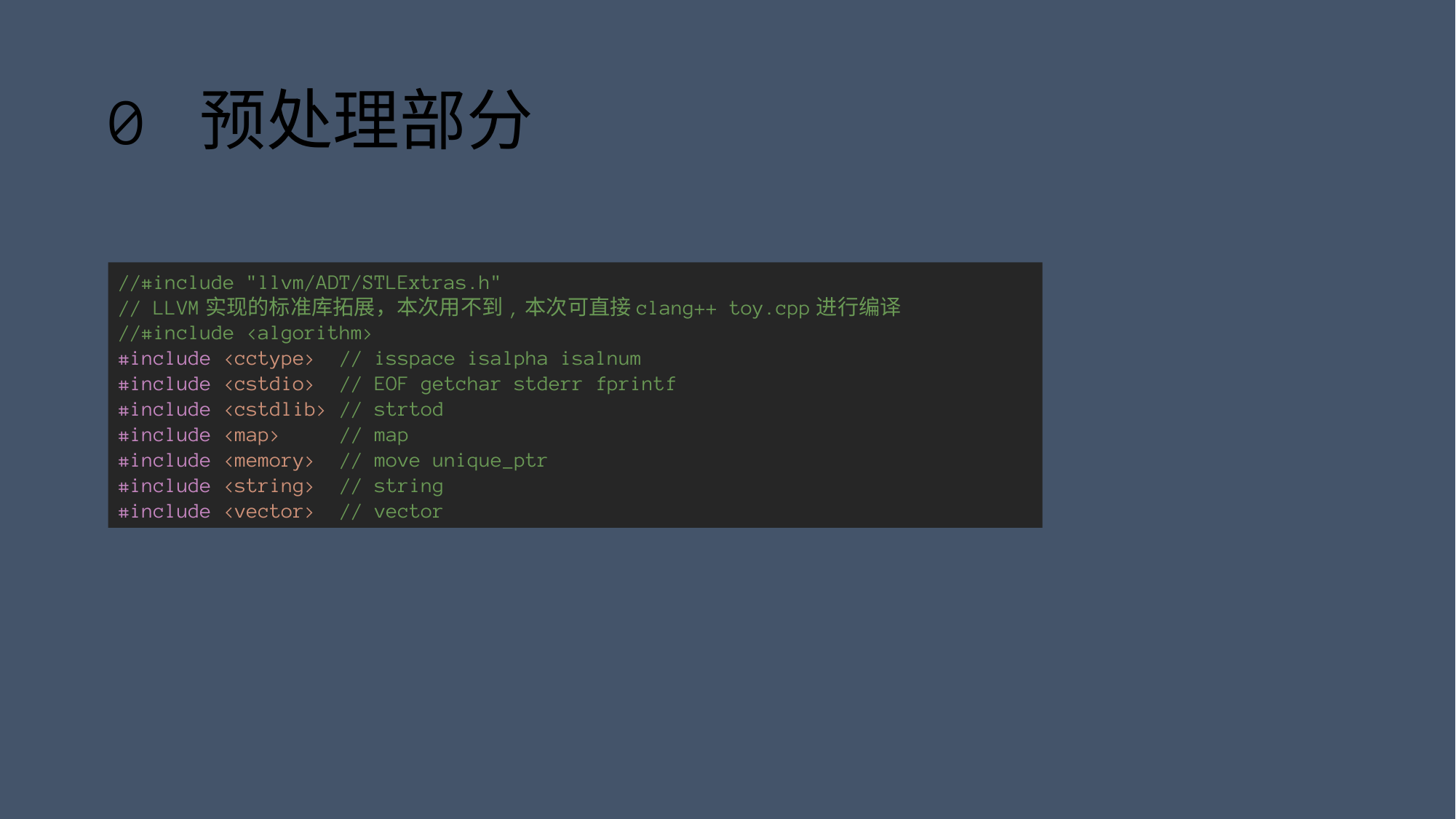

# 0 预处理部分
//#include "llvm/ADT/STLExtras.h"
// LLVM实现的标准库拓展，本次用不到,本次可直接clang++ toy.cpp进行编译
//#include <algorithm>
#include <cctype>  // isspace isalpha isalnum
#include <cstdio>  // EOF getchar stderr fprintf
#include <cstdlib> // strtod
#include <map>     // map
#include <memory>  // move unique_ptr
#include <string>  // string
#include <vector>  // vector